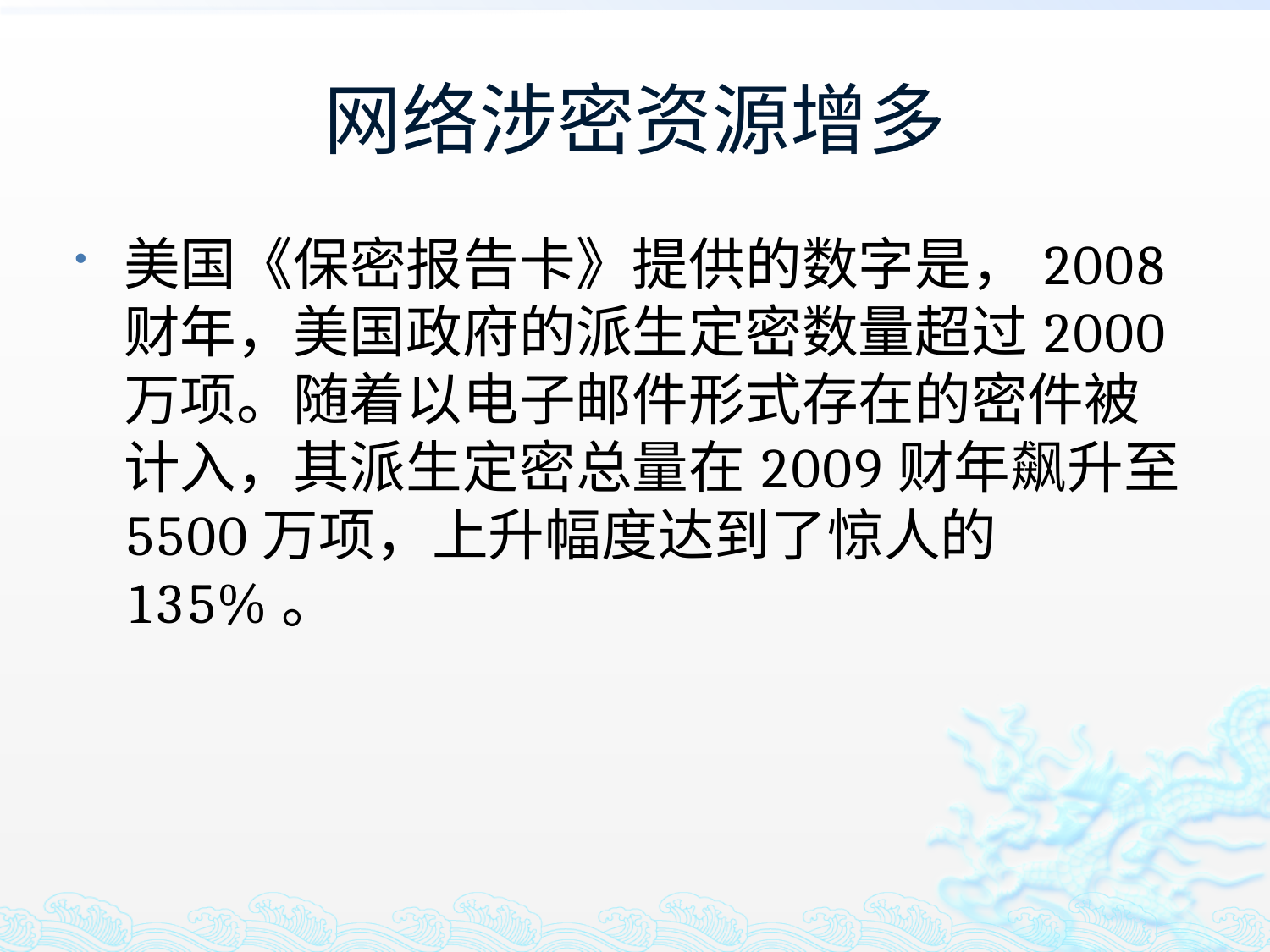

# 网络涉密资源增多
美国《保密报告卡》提供的数字是，2008财年，美国政府的派生定密数量超过2000万项。随着以电子邮件形式存在的密件被计入，其派生定密总量在2009财年飙升至5500万项，上升幅度达到了惊人的135%。